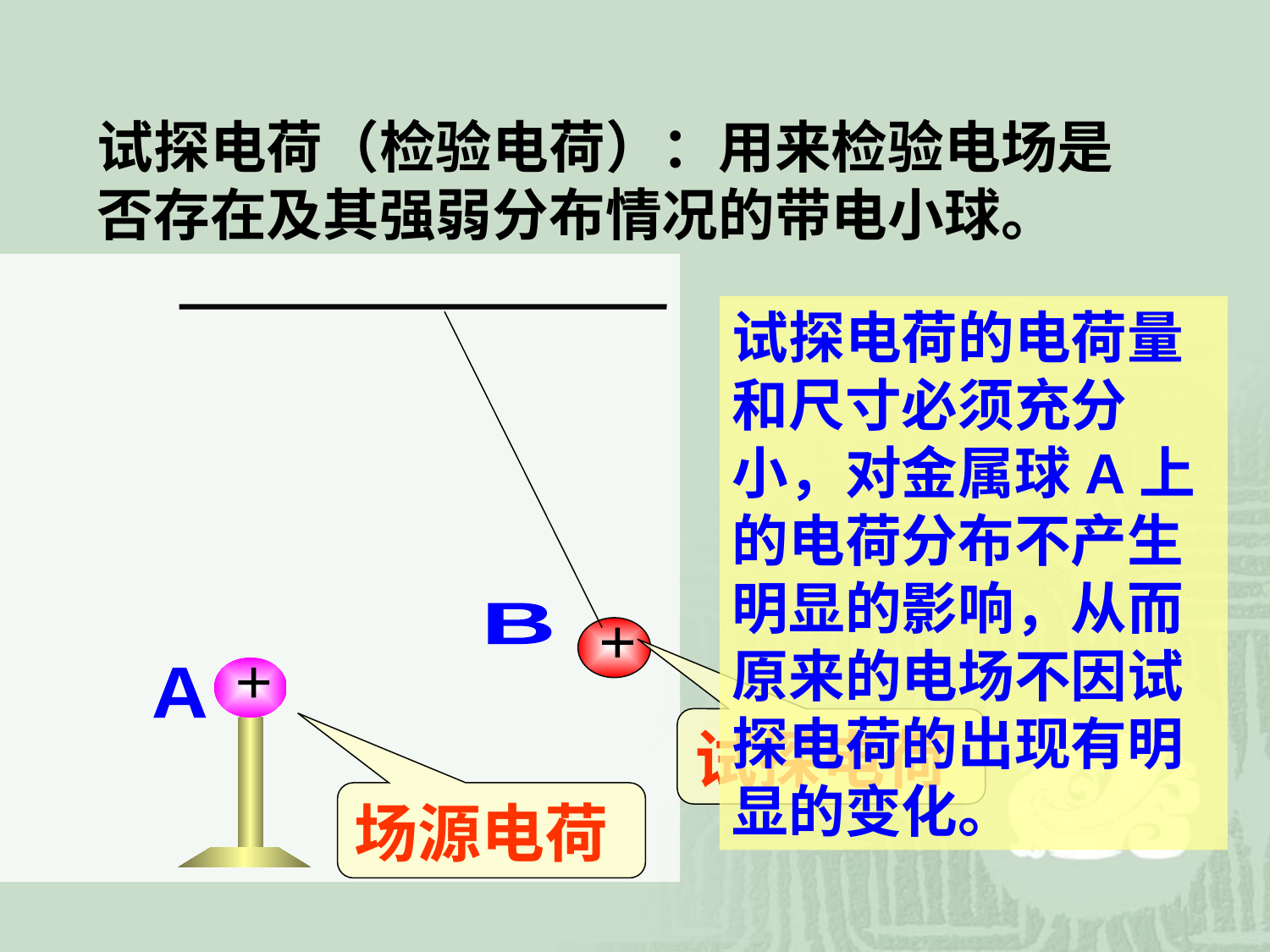

试探电荷（检验电荷）：用来检验电场是否存在及其强弱分布情况的带电小球。

试探电荷的电荷量和尺寸必须充分小，对金属球A上的电荷分布不产生明显的影响，从而原来的电场不因试探电荷的出现有明显的变化。

+

Ａ

+
Ｂ
试探电荷
场源电荷